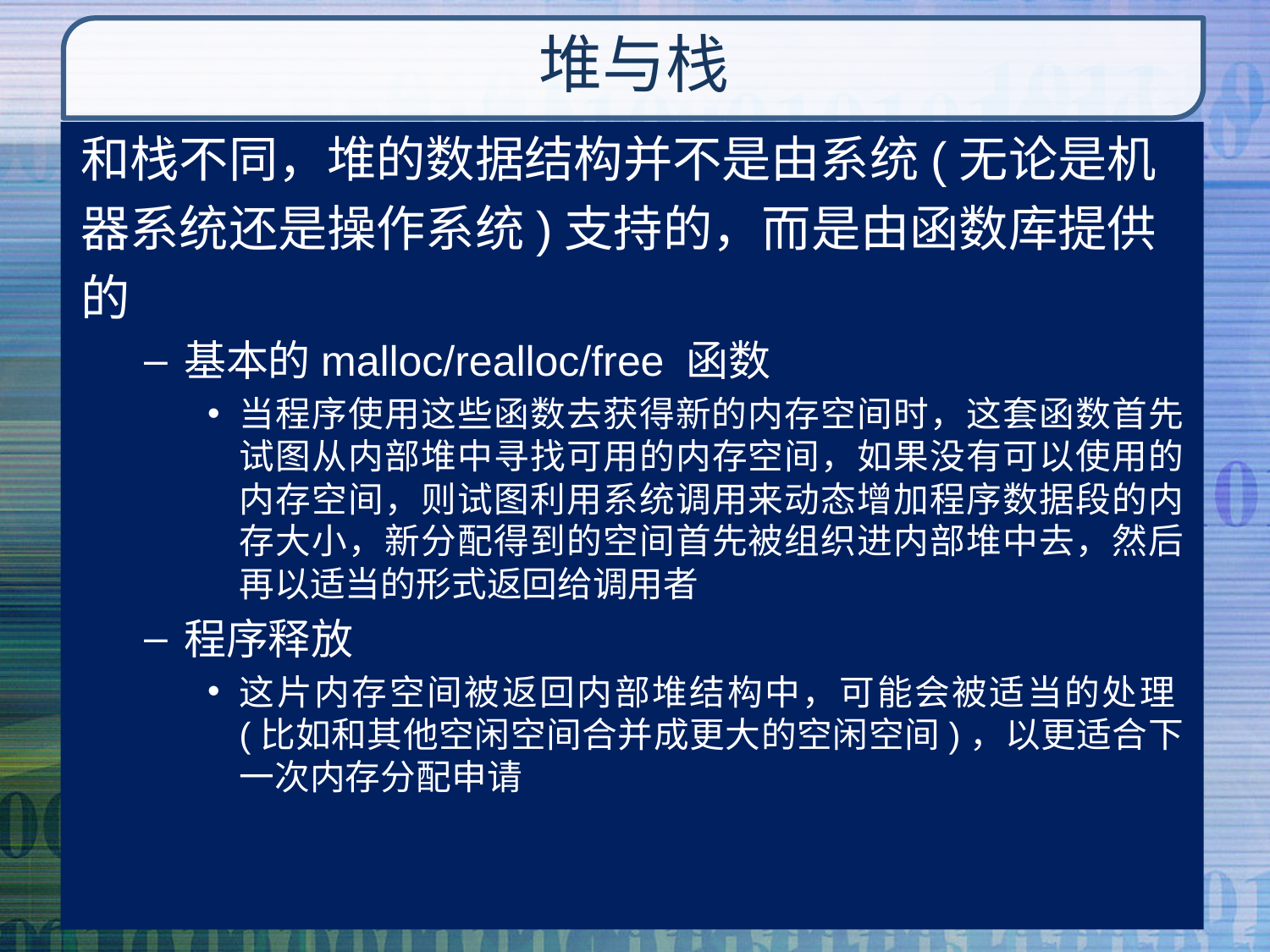

# 堆与栈
和栈不同，堆的数据结构并不是由系统(无论是机
器系统还是操作系统)支持的，而是由函数库提供
的
基本的malloc/realloc/free 函数
当程序使用这些函数去获得新的内存空间时，这套函数首先试图从内部堆中寻找可用的内存空间，如果没有可以使用的内存空间，则试图利用系统调用来动态增加程序数据段的内存大小，新分配得到的空间首先被组织进内部堆中去，然后再以适当的形式返回给调用者
程序释放
这片内存空间被返回内部堆结构中，可能会被适当的处理(比如和其他空闲空间合并成更大的空闲空间)，以更适合下一次内存分配申请